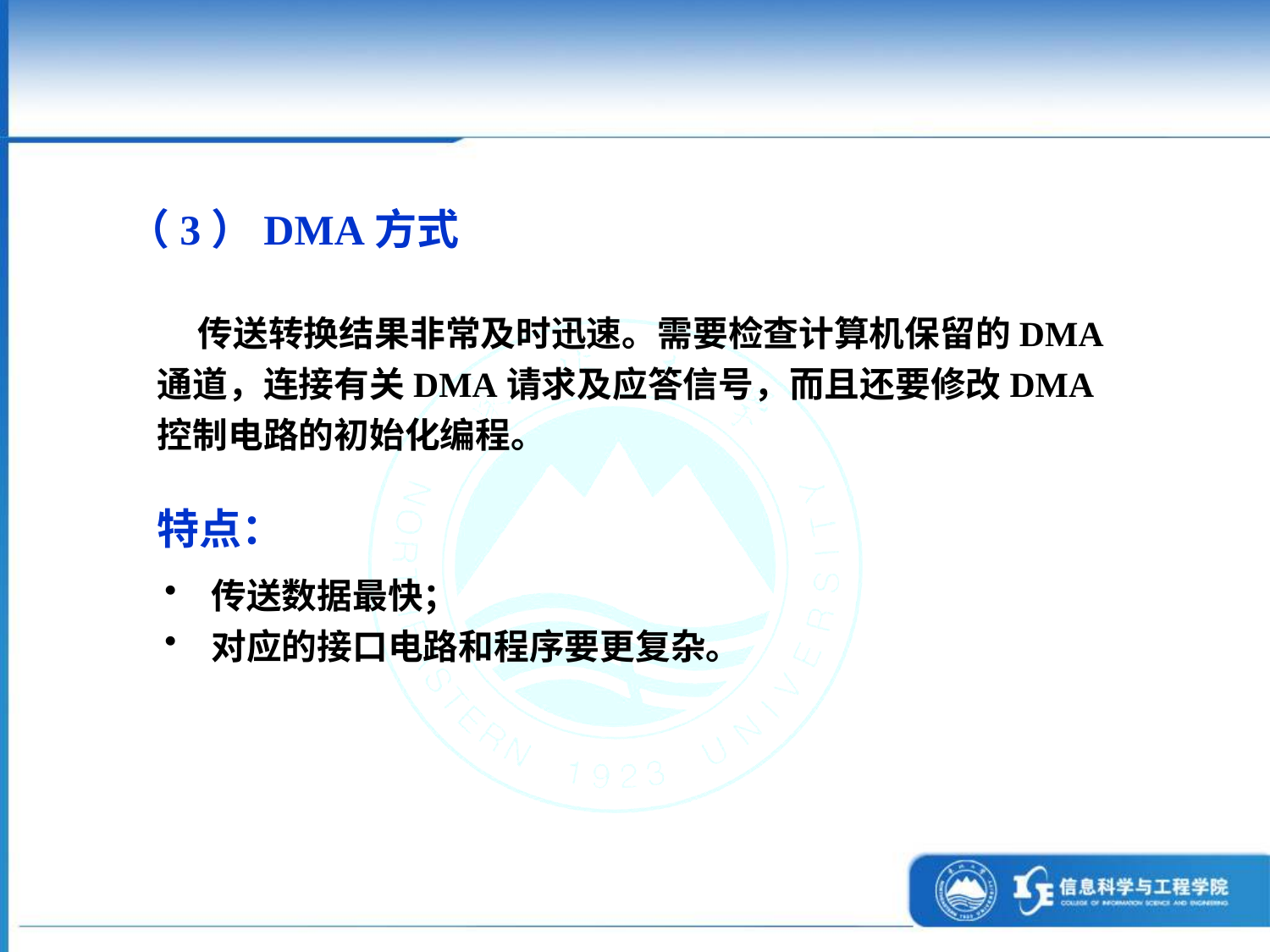

（3）DMA方式
    传送转换结果非常及时迅速。需要检查计算机保留的DMA通道，连接有关DMA请求及应答信号，而且还要修改DMA控制电路的初始化编程。
特点：
 传送数据最快；
 对应的接口电路和程序要更复杂。